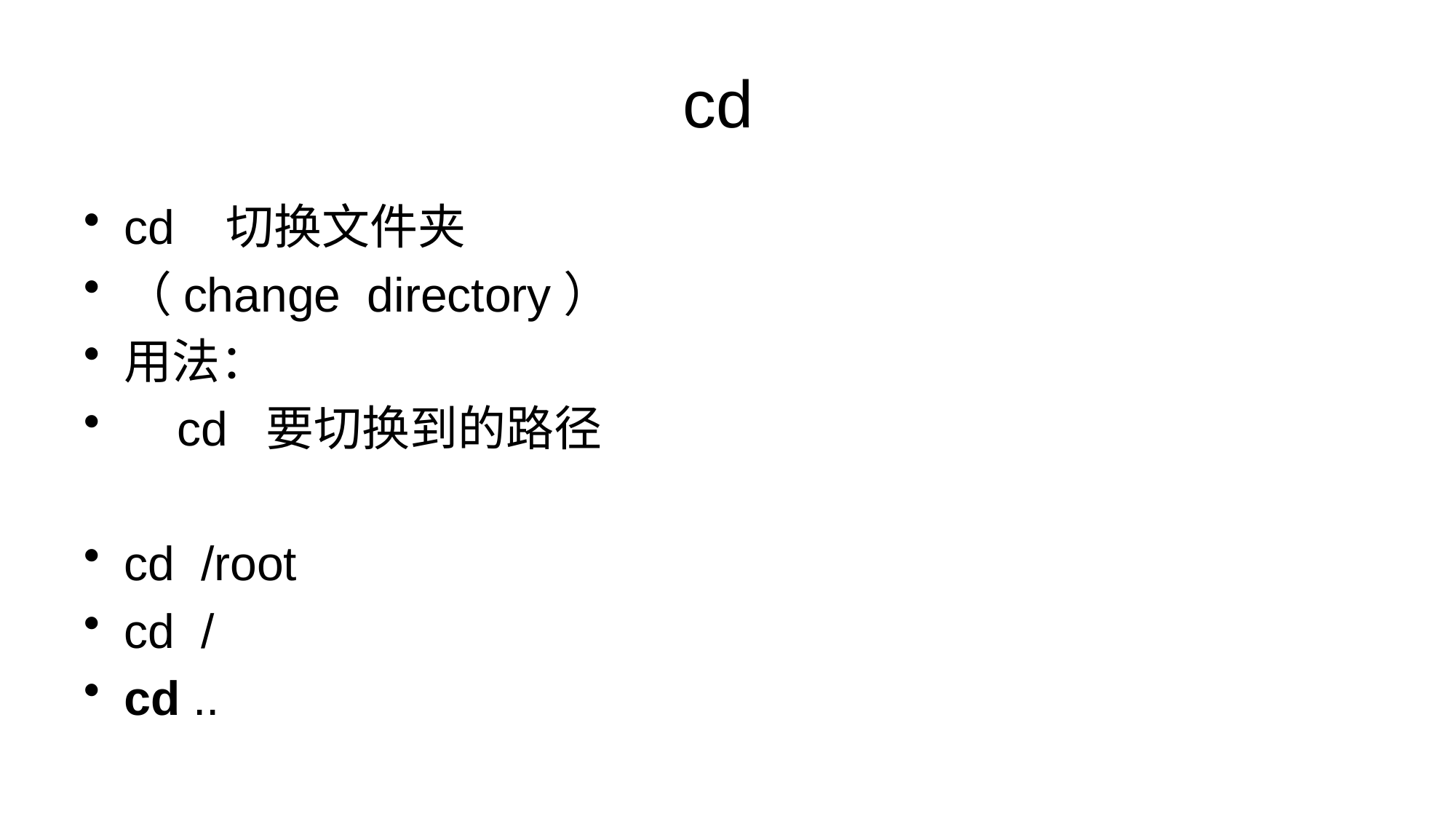

# cd
cd   切换文件夹
（change  directory）
用法：
    cd  要切换到的路径

cd  /root
cd  /
cd ..